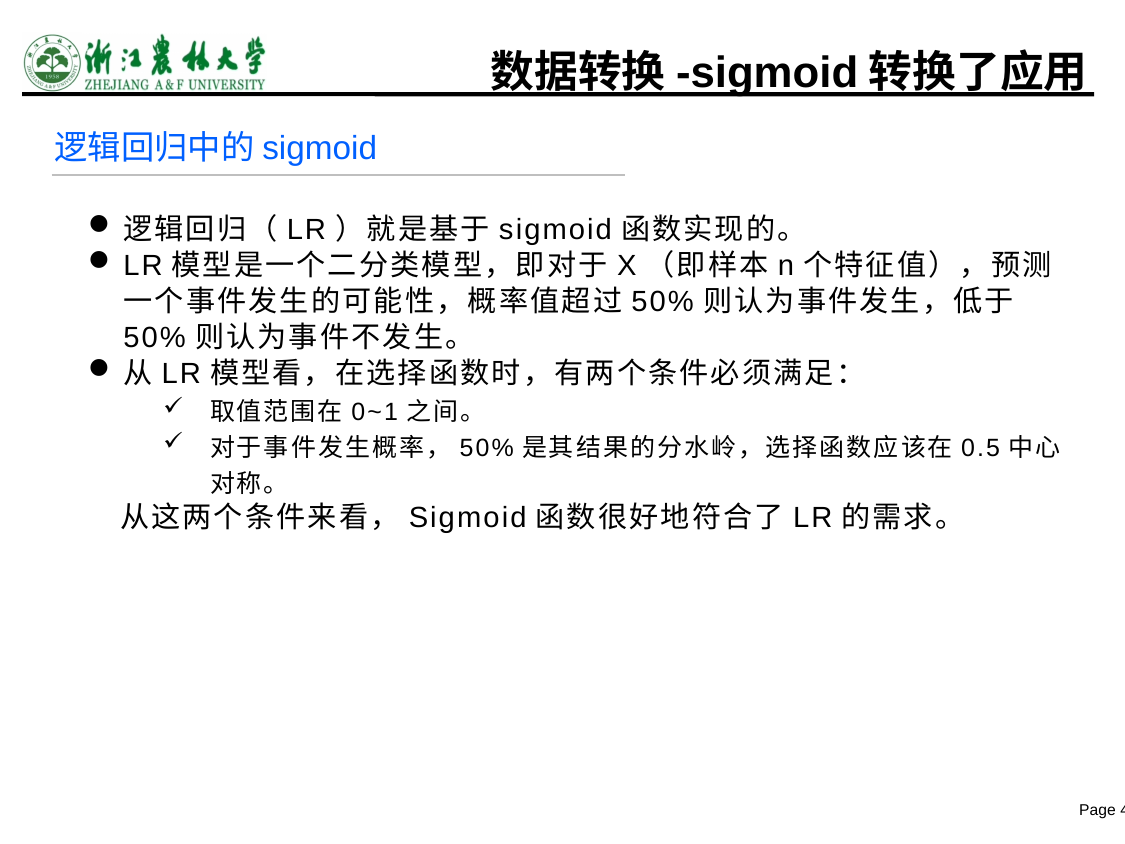

# 数据转换-sigmoid转换了应用
逻辑回归中的sigmoid
逻辑回归（LR）就是基于sigmoid函数实现的。
LR模型是一个二分类模型，即对于X（即样本n个特征值），预测一个事件发生的可能性，概率值超过50%则认为事件发生，低于50%则认为事件不发生。
从LR模型看，在选择函数时，有两个条件必须满足：
取值范围在0~1之间。
对于事件发生概率，50%是其结果的分水岭，选择函数应该在0.5中心对称。
       从这两个条件来看，Sigmoid函数很好地符合了LR的需求。